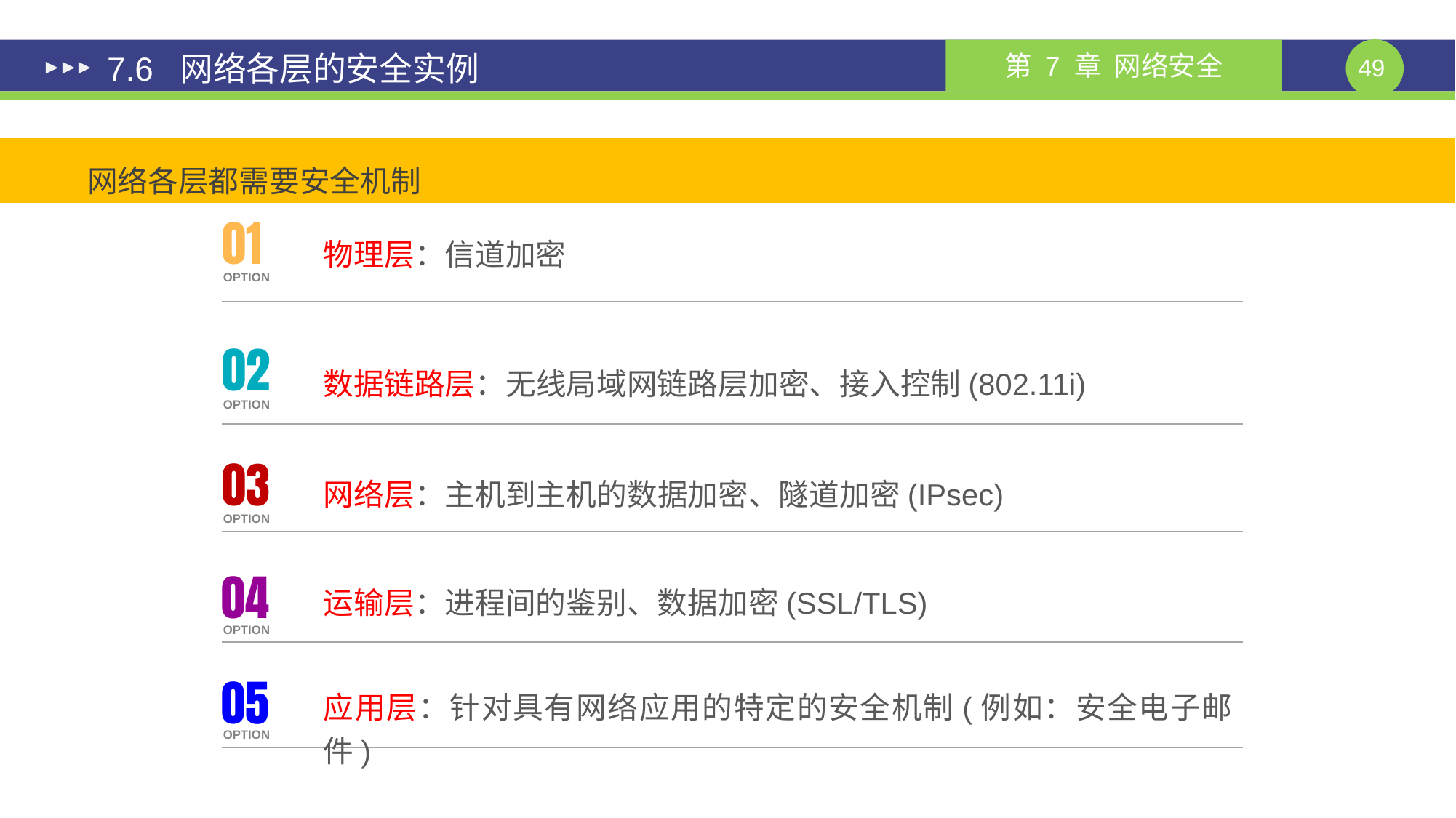

# 7.6  网络各层的安全实例
网络各层都需要安全机制

01
OPTION
物理层：信道加密
02
OPTION
数据链路层：无线局域网链路层加密、接入控制(802.11i)
03
OPTION
网络层：主机到主机的数据加密、隧道加密(IPsec)
04
OPTION
运输层：进程间的鉴别、数据加密(SSL/TLS)
05
OPTION
应用层：针对具有网络应用的特定的安全机制(例如：安全电子邮件)